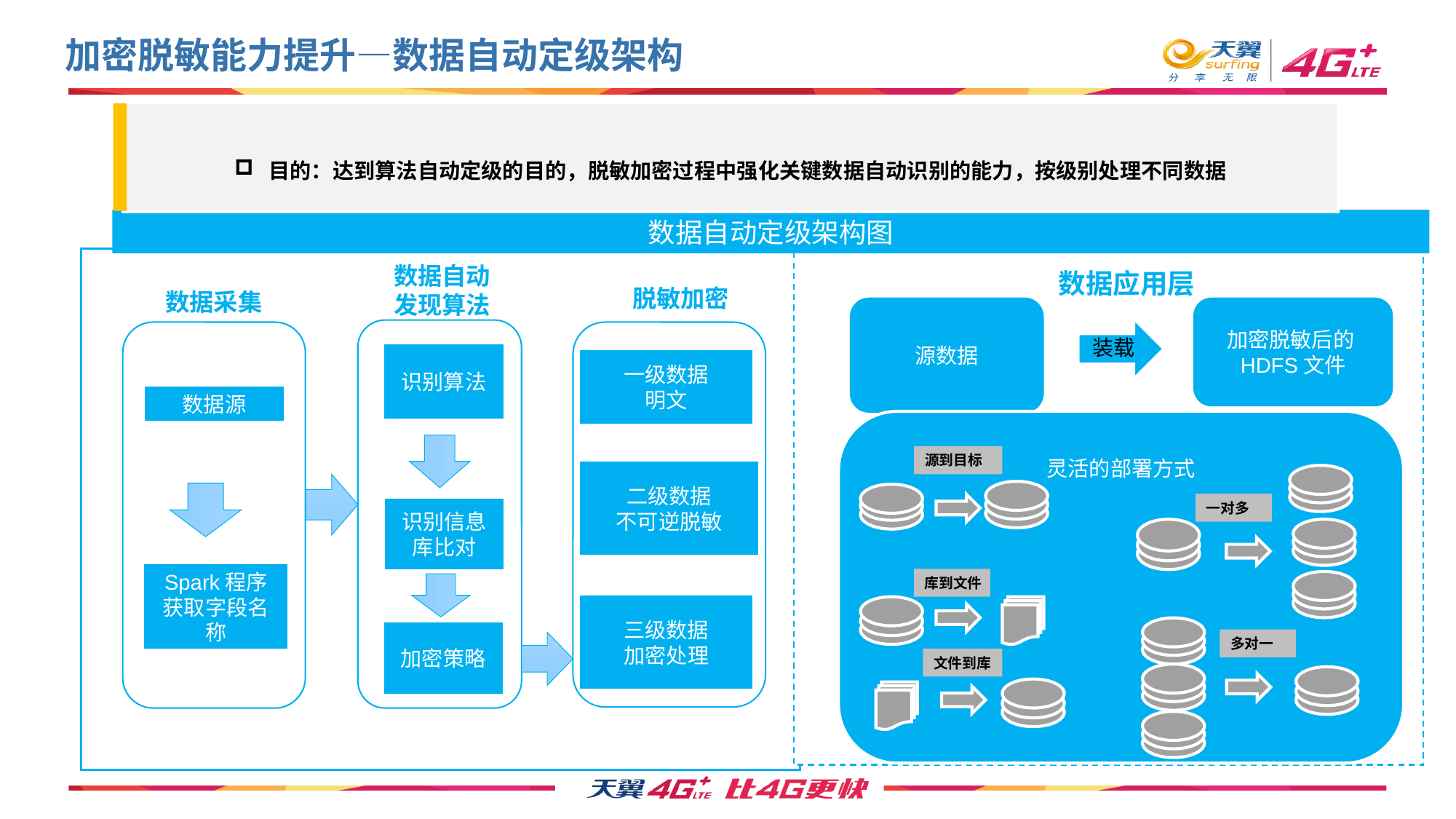

加密脱敏能力提升—数据自动定级架构

目的：达到算法自动定级的目的，脱敏加密过程中强化关键数据自动识别的能力，按级别处理不同数据

数据自动定级架构图

数据自动发现算法
数据应用层
  脱敏加密
  数据采集
源数据
加密脱敏后的HDFS文件
装载

识别算法
一级数据
明文
数据源
灵活的部署方式

源到目标
二级数据
不可逆脱敏

一对多

识别信息库比对

Spark程序获取字段名称

库到文件

三级数据
加密处理

加密策略

多对一

文件到库